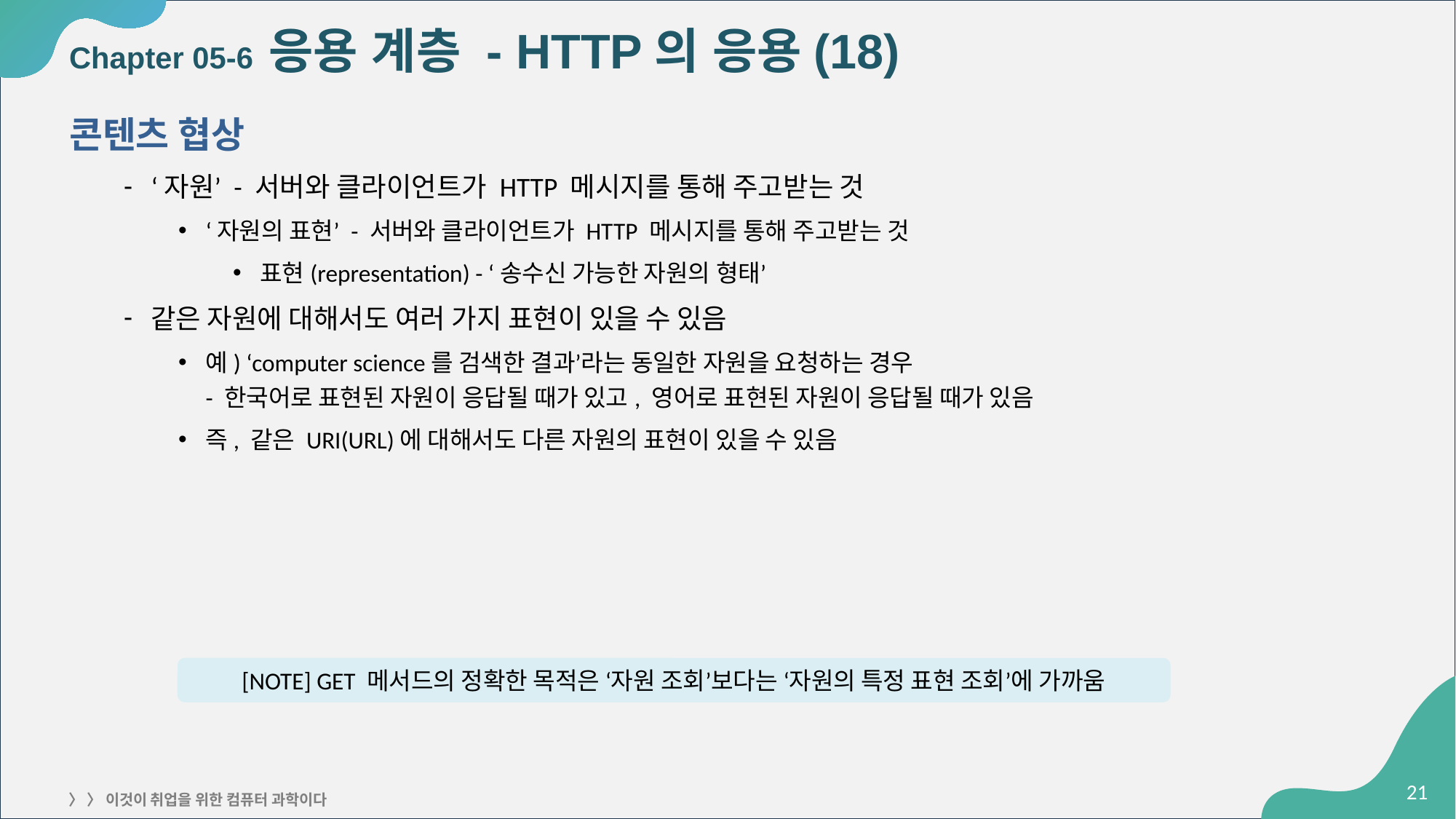

# Chapter 05-6 응용 계층 - HTTP의 응용(18)
콘텐츠 협상
‘자원’ - 서버와 클라이언트가 HTTP 메시지를 통해 주고받는 것
‘자원의 표현’ - 서버와 클라이언트가 HTTP 메시지를 통해 주고받는 것
표현(representation) - ‘송수신 가능한 자원의 형태’
같은 자원에 대해서도 여러 가지 표현이 있을 수 있음
예) ‘computer science를 검색한 결과’라는 동일한 자원을 요청하는 경우
- 한국어로 표현된 자원이 응답될 때가 있고, 영어로 표현된 자원이 응답될 때가 있음
즉, 같은 URI(URL)에 대해서도 다른 자원의 표현이 있을 수 있음
[NOTE] GET 메서드의 정확한 목적은 ‘자원 조회’보다는 ‘자원의 특정 표현 조회’에 가까움
21
〉 〉 이것이 취업을 위한 컴퓨터 과학이다